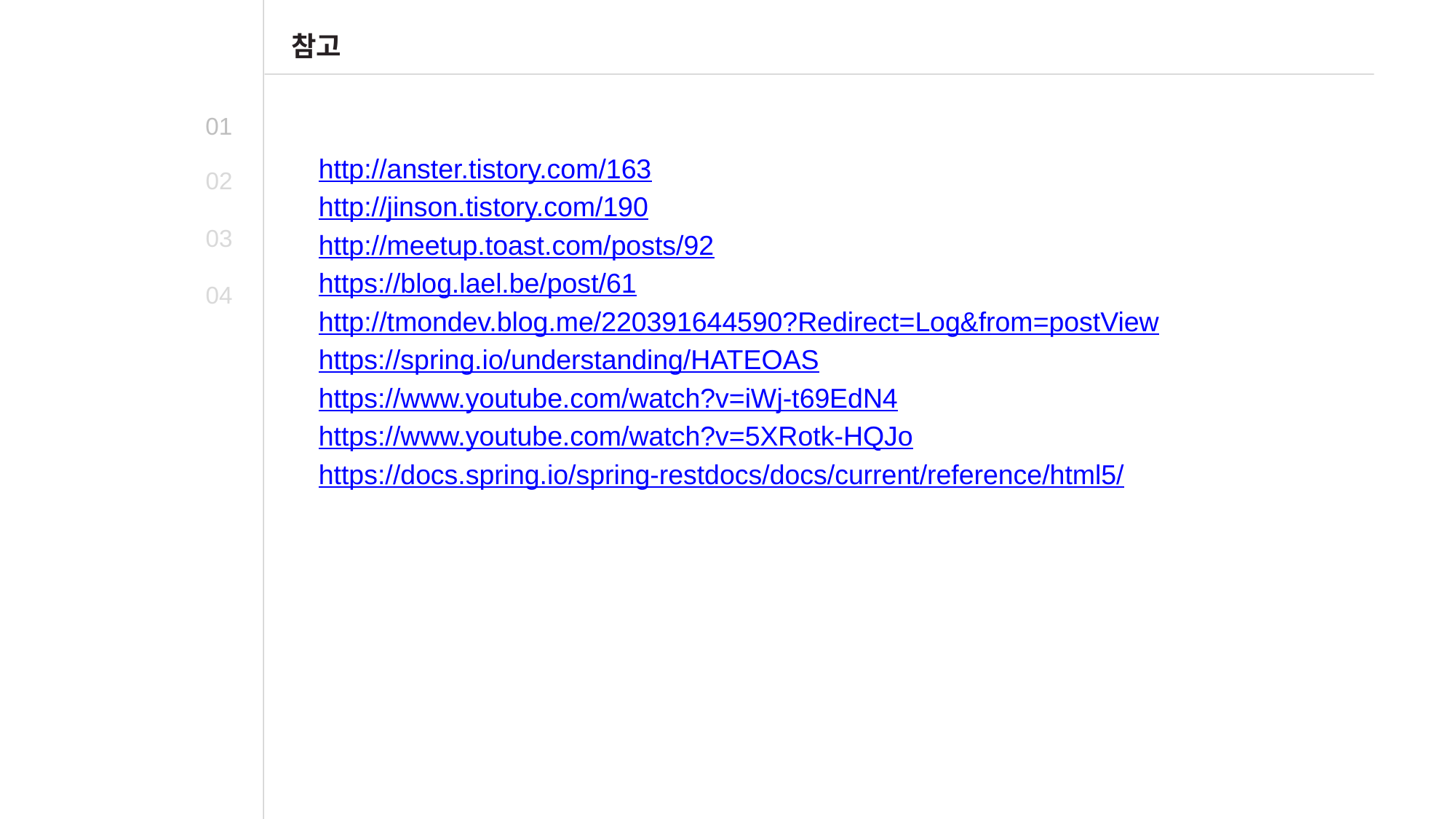

참고
01
http://anster.tistory.com/163
http://jinson.tistory.com/190
http://meetup.toast.com/posts/92
https://blog.lael.be/post/61
http://tmondev.blog.me/220391644590?Redirect=Log&from=postView
https://spring.io/understanding/HATEOAS
https://www.youtube.com/watch?v=iWj-t69EdN4
https://www.youtube.com/watch?v=5XRotk-HQJo
https://docs.spring.io/spring-restdocs/docs/current/reference/html5/

02
03
04